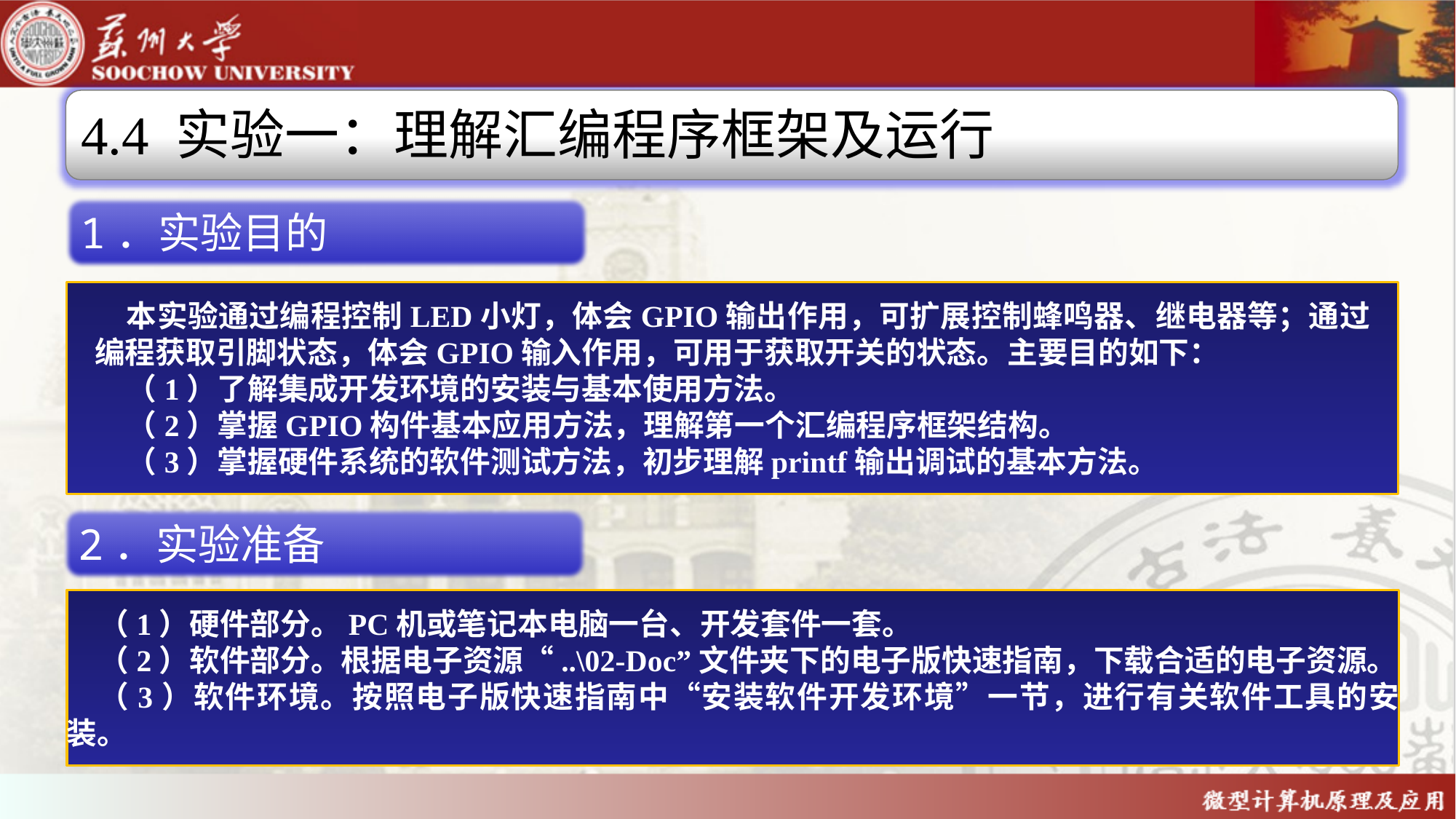

4.4 实验一：理解汇编程序框架及运行
1．实验目的
本实验通过编程控制LED小灯，体会GPIO输出作用，可扩展控制蜂鸣器、继电器等；通过编程获取引脚状态，体会GPIO输入作用，可用于获取开关的状态。主要目的如下：
（1）了解集成开发环境的安装与基本使用方法。
（2）掌握GPIO构件基本应用方法，理解第一个汇编程序框架结构。
（3）掌握硬件系统的软件测试方法，初步理解printf输出调试的基本方法。
2．实验准备
（1）硬件部分。PC机或笔记本电脑一台、开发套件一套。
（2）软件部分。根据电子资源“..\02-Doc”文件夹下的电子版快速指南，下载合适的电子资源。
（3）软件环境。按照电子版快速指南中“安装软件开发环境”一节，进行有关软件工具的安装。